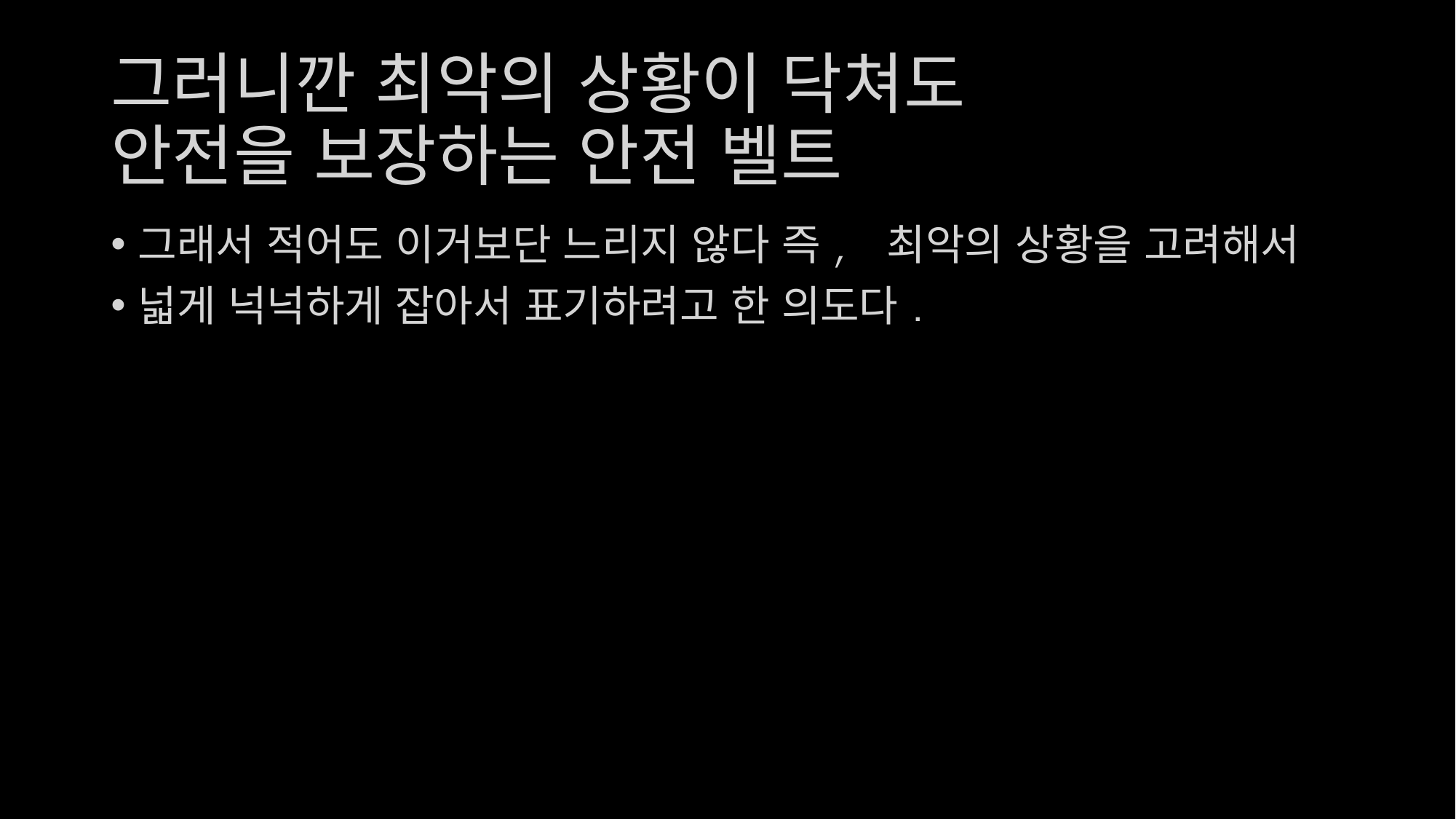

# 그러니깐 최악의 상황이 닥쳐도 안전을 보장하는 안전 벨트
그래서 적어도 이거보단 느리지 않다 즉, 최악의 상황을 고려해서
넓게 넉넉하게 잡아서 표기하려고 한 의도다.